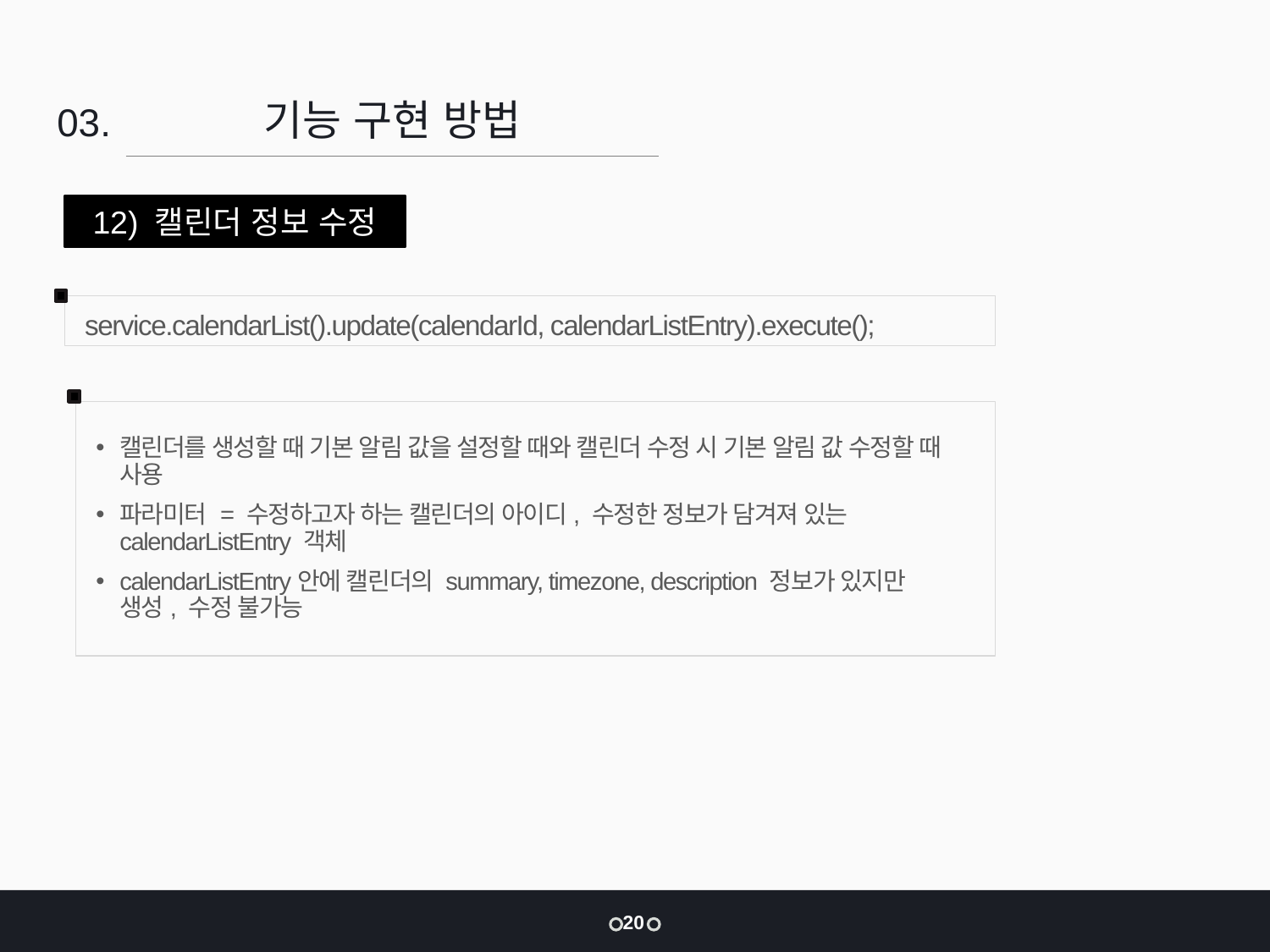

기능 구현 방법
03.
12) 캘린더 정보 수정

service.calendarList().update(calendarId, calendarListEntry).execute();

캘린더를 생성할 때 기본 알림 값을 설정할 때와 캘린더 수정 시 기본 알림 값 수정할 때 사용
파라미터 = 수정하고자 하는 캘린더의 아이디, 수정한 정보가 담겨져 있는 calendarListEntry 객체
calendarListEntry안에 캘린더의 summary, timezone, description 정보가 있지만
생성, 수정 불가능
20